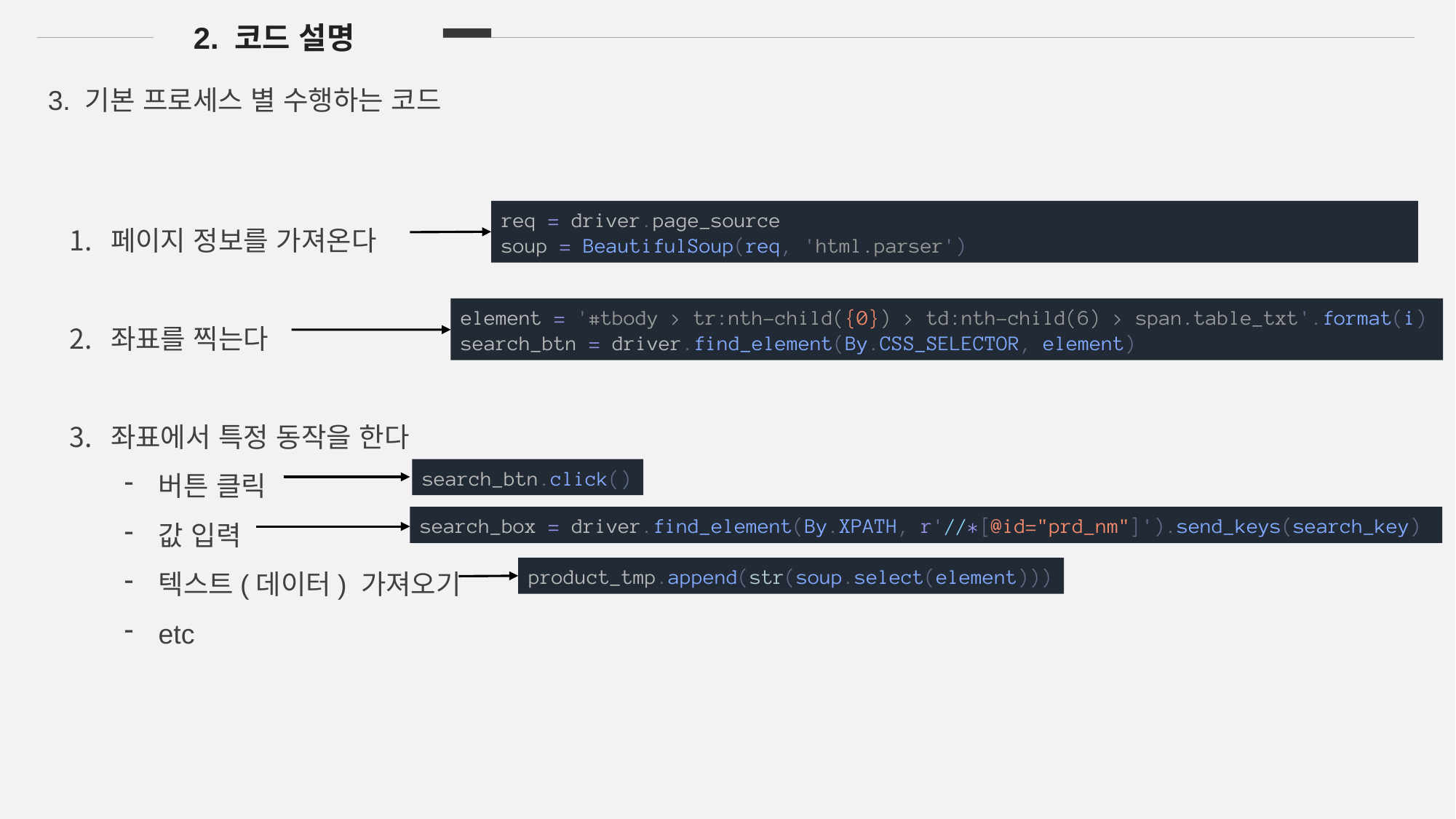

2. 코드 설명

3. 기본 프로세스 별 수행하는 코드
req = driver.page_source
soup = BeautifulSoup(req, 'html.parser')
페이지 정보를 가져온다

좌표를 찍는다

좌표에서 특정 동작을 한다
버튼 클릭
값 입력
텍스트(데이터) 가져오기
etc
element = '#tbody > tr:nth-child({0}) > td:nth-child(6) > span.table_txt'.format(i) search_btn = driver.find_element(By.CSS_SELECTOR, element)
search_btn.click()
search_box = driver.find_element(By.XPATH, r'//*[@id="prd_nm"]').send_keys(search_key)
product_tmp.append(str(soup.select(element)))